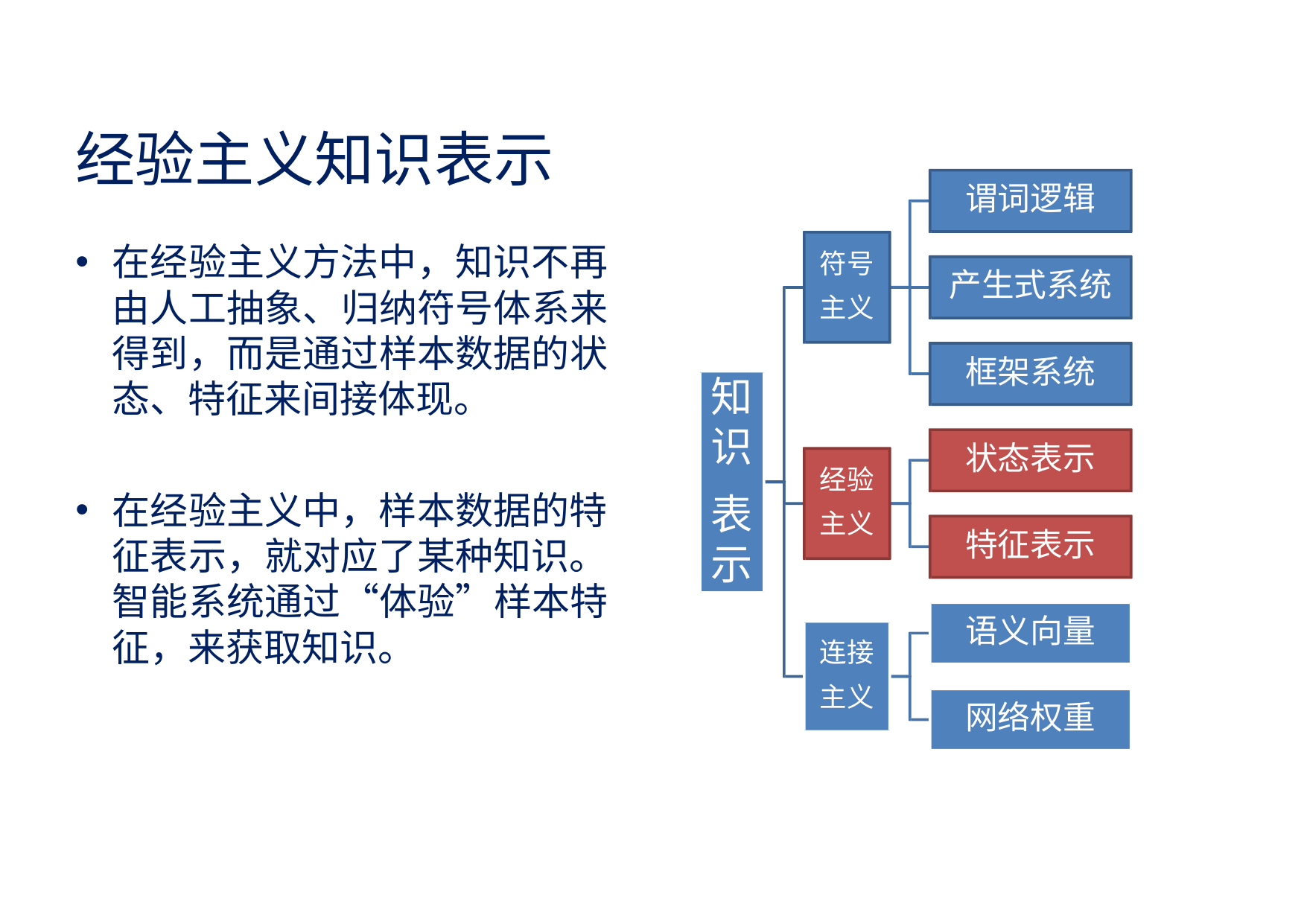

# 经验主义知识表示

谓词逻辑

符号 主义
在经验主义方法中，知识不再 由人工抽象、归纳符号体系来 得到，而是通过样本数据的状 态、特征来间接体现。

在经验主义中，样本数据的特 征表示，就对应了某种知识。 智能系统通过“体验”样本特 征，来获取知识。

产生式系统

框架系统
知 识
表 示

状态表示

经验 主义

特征表示

语义向量

连接 主义

网络权重
9